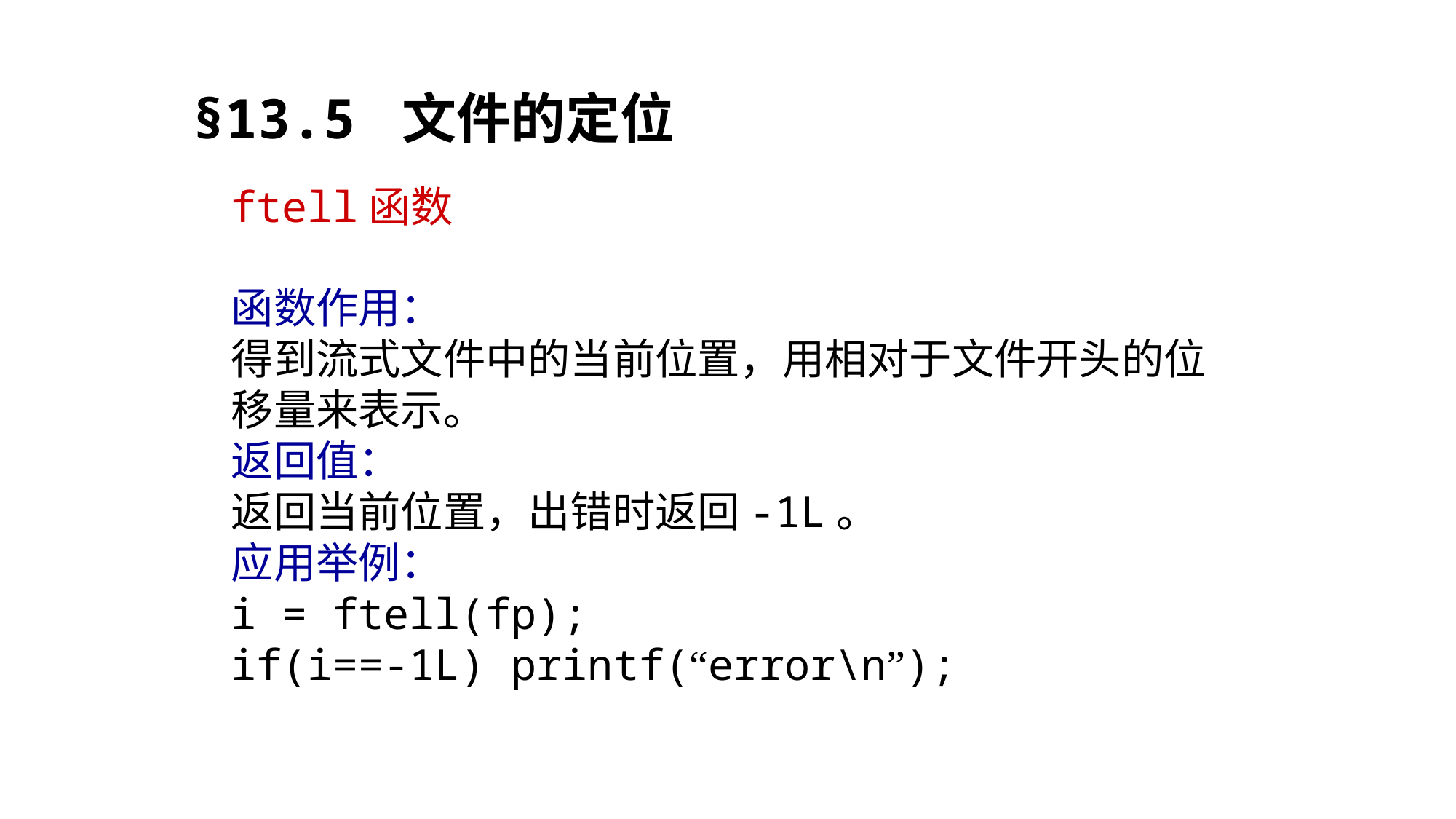

§13.5 文件的定位

ftell函数

函数作用：
得到流式文件中的当前位置，用相对于文件开头的位
移量来表示。
返回值：
返回当前位置，出错时返回-1L。
应用举例：
i = ftell(fp);
if(i==-1L) printf(“error\n”);